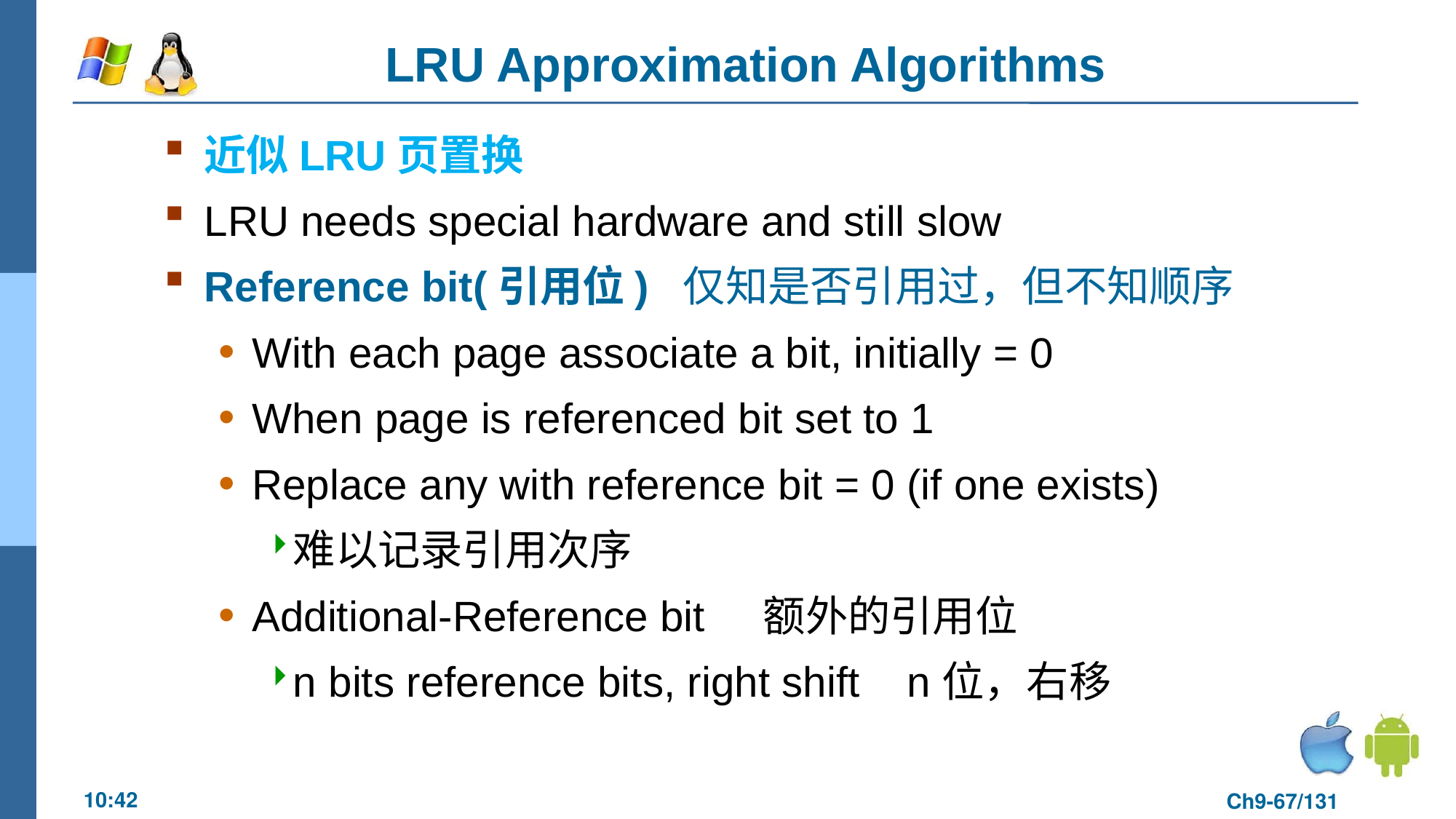

# LRU Approximation Algorithms
近似LRU页置换
LRU needs special hardware and still slow
Reference bit(引用位)  仅知是否引用过，但不知顺序
With each page associate a bit, initially = 0
When page is referenced bit set to 1
Replace any with reference bit = 0 (if one exists)
难以记录引用次序
Additional-Reference bit    额外的引用位
n bits reference bits, right shift    n位，右移